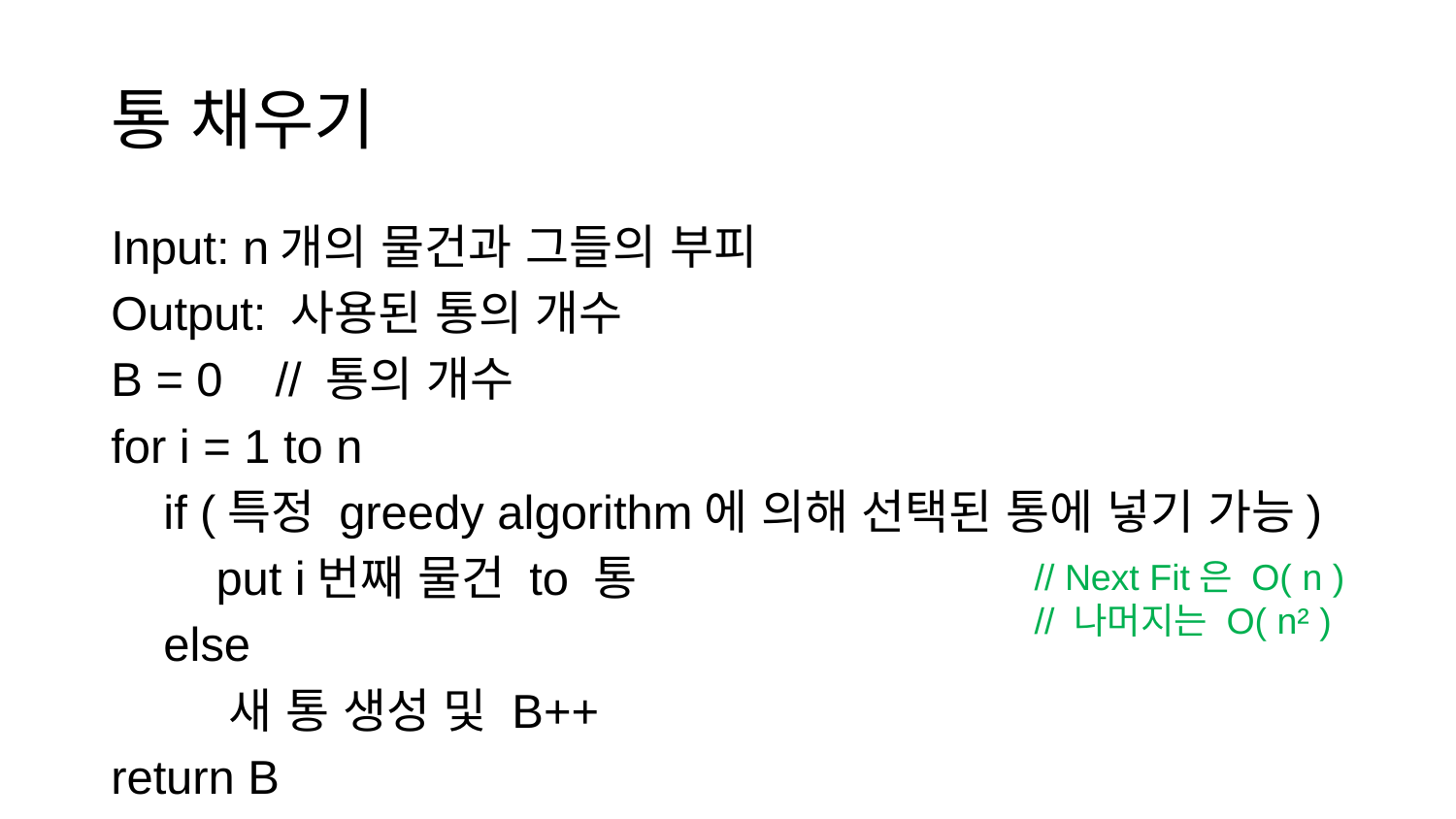

# 통 채우기
Input: n개의 물건과 그들의 부피
Output: 사용된 통의 개수
B = 0    // 통의 개수
for i = 1 to n
    if (특정 greedy algorithm에 의해 선택된 통에 넣기 가능)
        put i번째 물건 to 통
    else
        새 통 생성 및 B++
return B
// Next Fit은 O( n )
// 나머지는 O( n² )